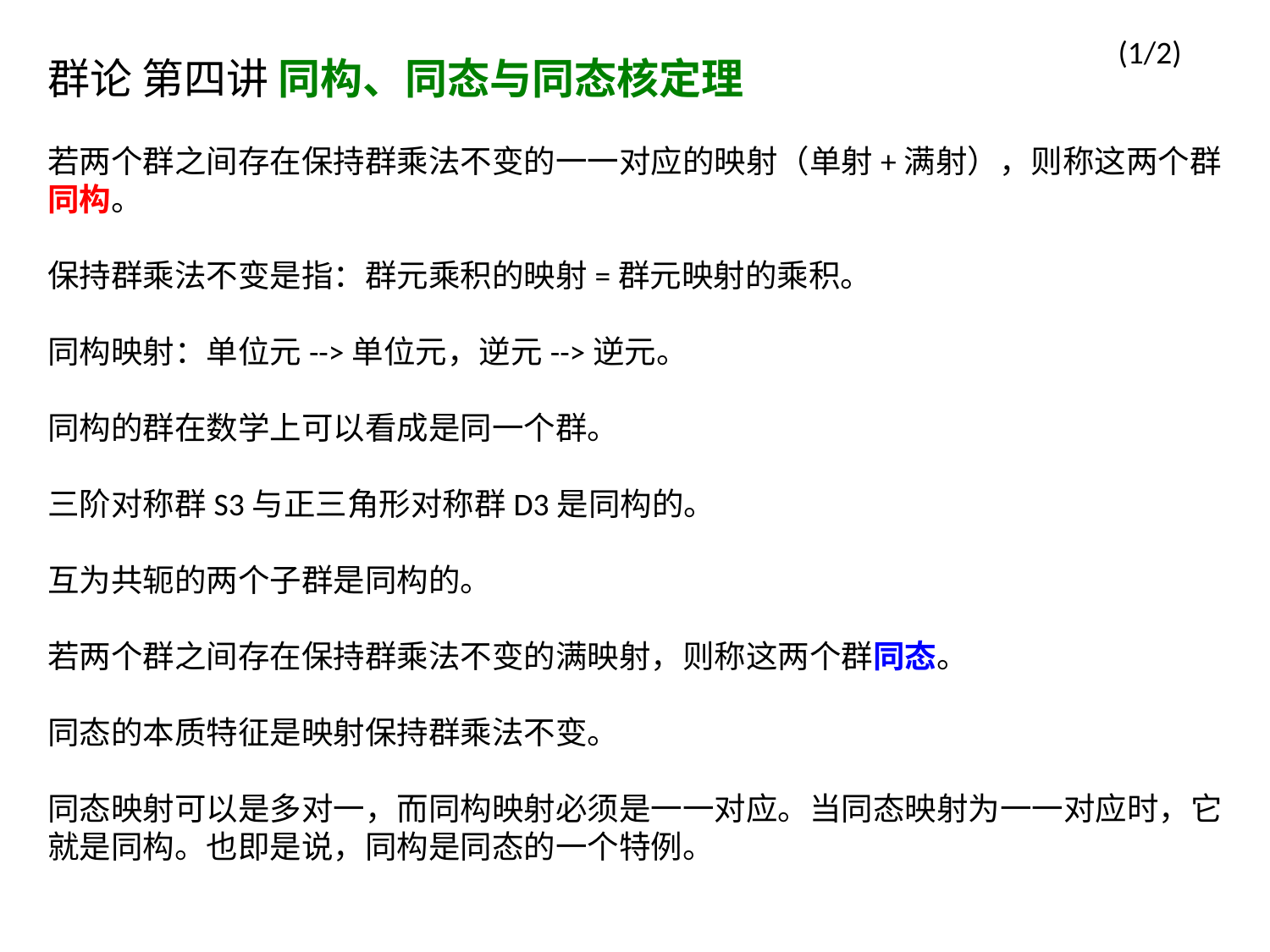

(1/2)
群论 第四讲 同构、同态与同态核定理

若两个群之间存在保持群乘法不变的一一对应的映射（单射+满射），则称这两个群同构。

保持群乘法不变是指：群元乘积的映射=群元映射的乘积。

同构映射：单位元-->单位元，逆元-->逆元。

同构的群在数学上可以看成是同一个群。

三阶对称群S3与正三角形对称群D3是同构的。

互为共轭的两个子群是同构的。

若两个群之间存在保持群乘法不变的满映射，则称这两个群同态。

同态的本质特征是映射保持群乘法不变。

同态映射可以是多对一，而同构映射必须是一一对应。当同态映射为一一对应时，它就是同构。也即是说，同构是同态的一个特例。